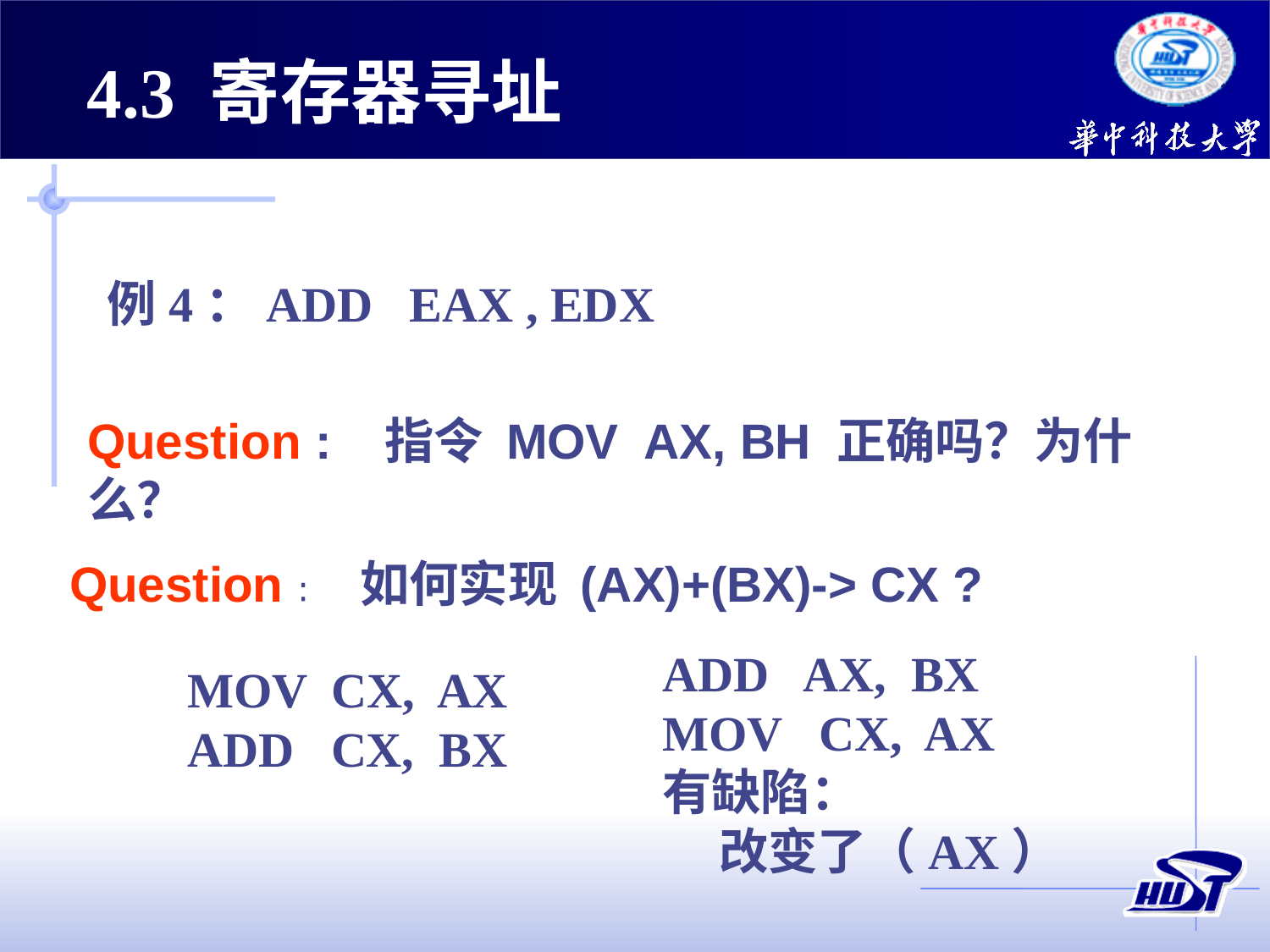

4.3 寄存器寻址
例4：ADD   EAX , EDX
Question :   指令 MOV  AX, BH 正确吗？为什么？
Question :    如何实现 (AX)+(BX)-> CX ?
ADD   AX,  BX
MOV   CX,  AX
有缺陷：
    改变了（AX）
MOV  CX,  AX
ADD   CX,  BX